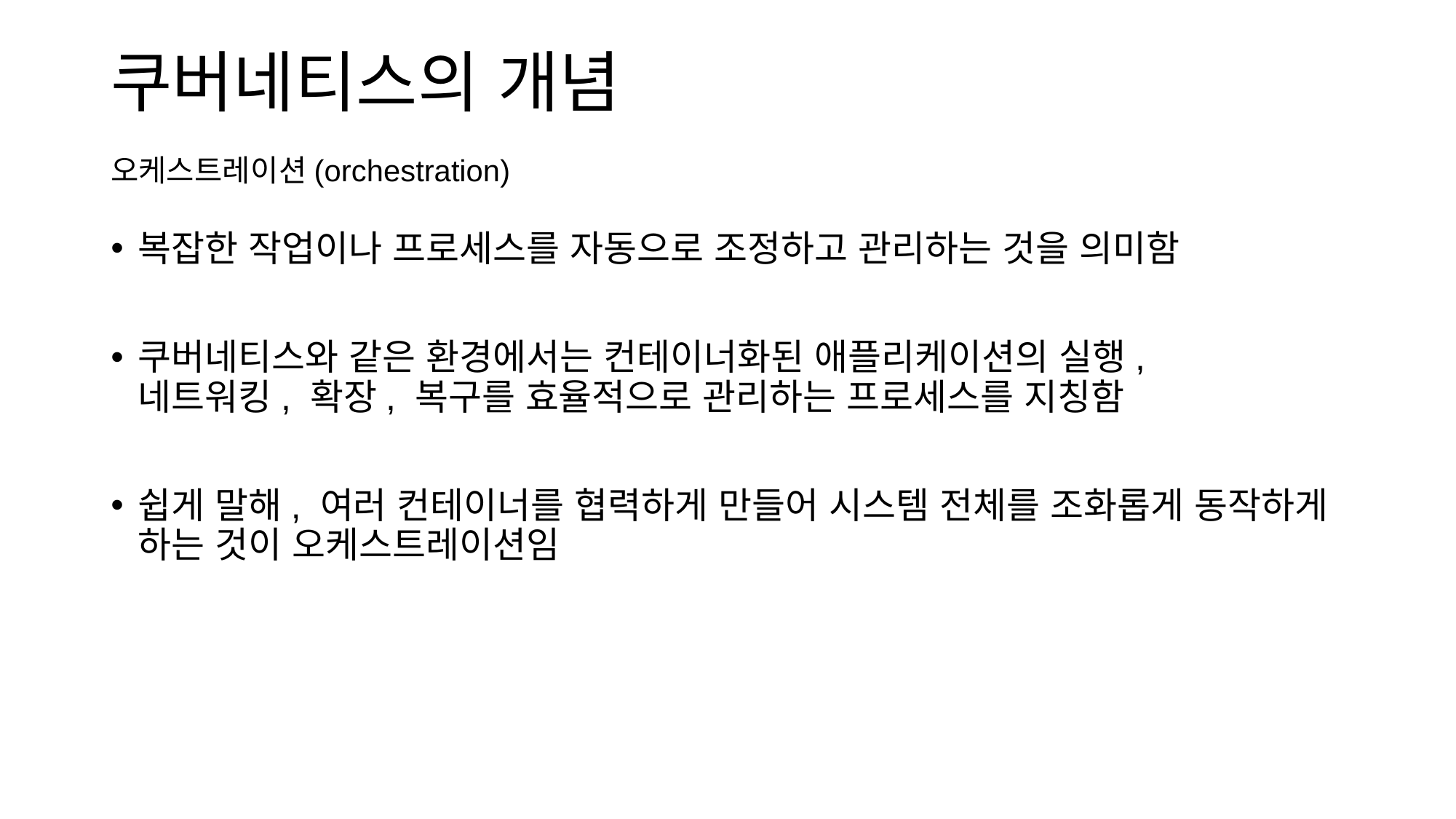

쿠버네티스의 개념
오케스트레이션(orchestration)
복잡한 작업이나 프로세스를 자동으로 조정하고 관리하는 것을 의미함

쿠버네티스와 같은 환경에서는 컨테이너화된 애플리케이션의 실행,
네트워킹, 확장, 복구를 효율적으로 관리하는 프로세스를 지칭함

쉽게 말해, 여러 컨테이너를 협력하게 만들어 시스템 전체를 조화롭게 동작하게 하는 것이 오케스트레이션임